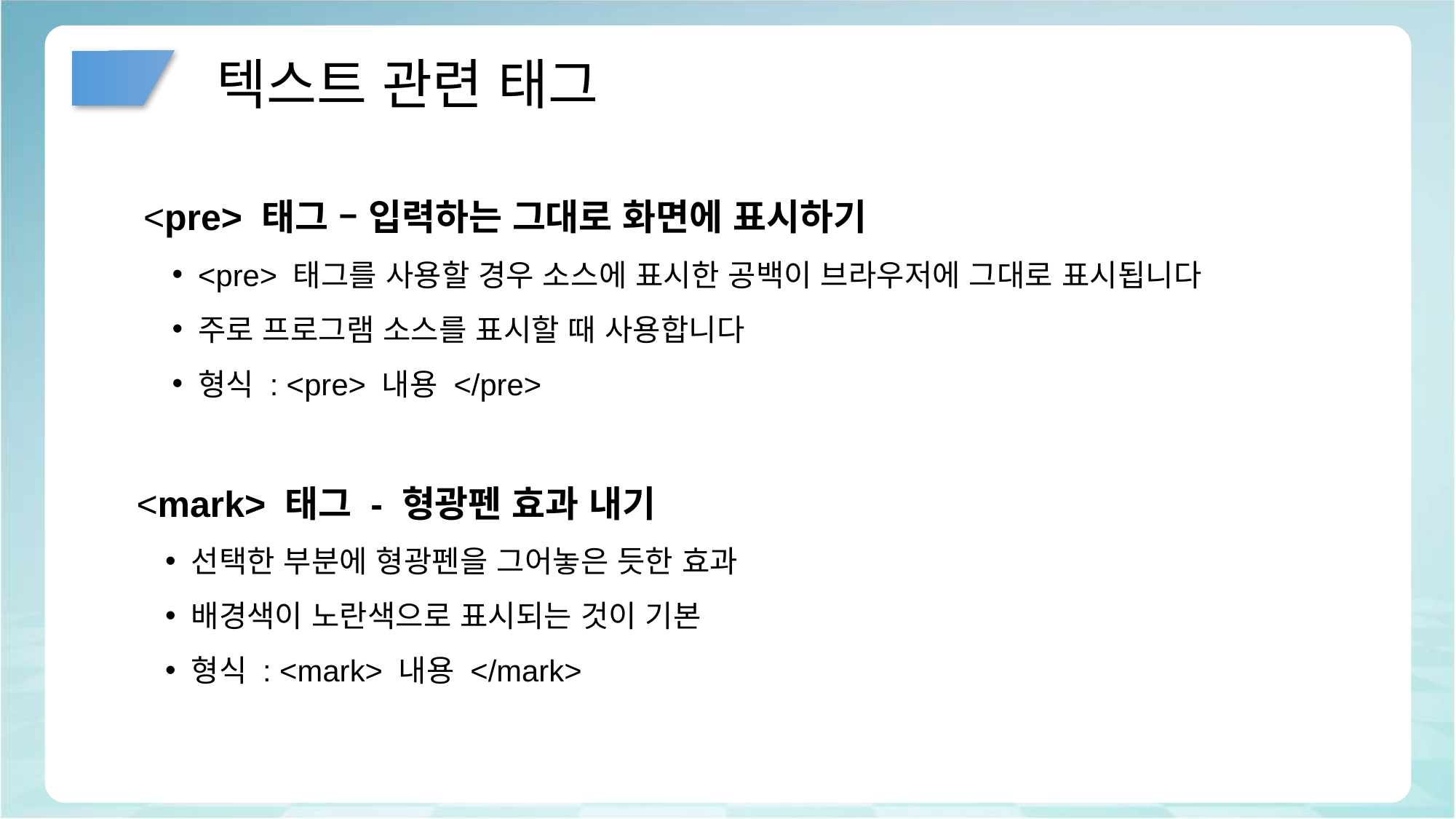

# 텍스트 관련 태그
<pre> 태그 – 입력하는 그대로 화면에 표시하기
<pre> 태그를 사용할 경우 소스에 표시한 공백이 브라우저에 그대로 표시됩니다
주로 프로그램 소스를 표시할 때 사용합니다
형식 : <pre> 내용 </pre>
<mark> 태그 - 형광펜 효과 내기
선택한 부분에 형광펜을 그어놓은 듯한 효과
배경색이 노란색으로 표시되는 것이 기본
형식 : <mark> 내용 </mark>